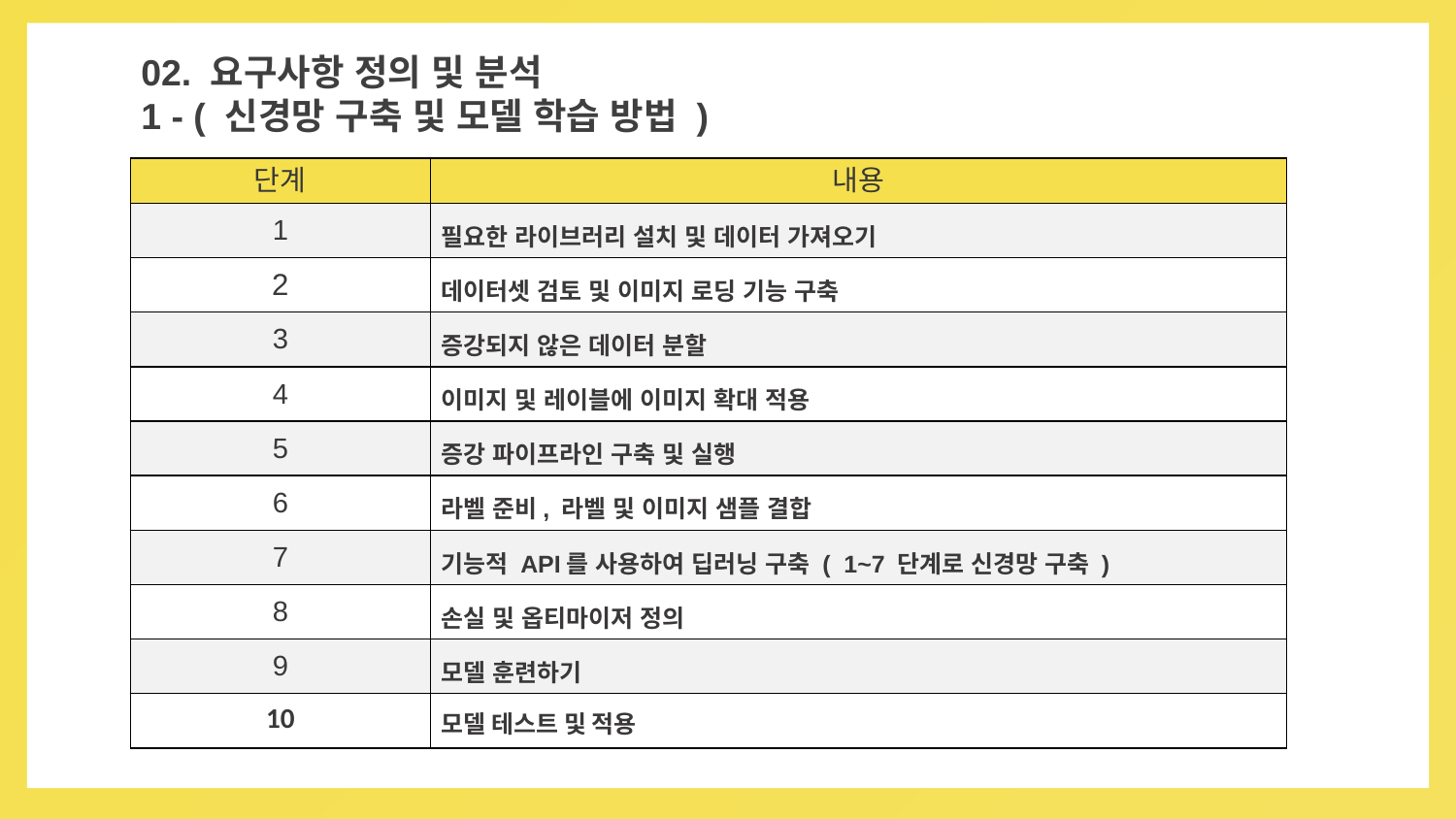

04
02. 요구사항 정의 및 분석
1 - ( 신경망 구축 및 모델 학습 방법 )
| 단계 | 내용 |
| --- | --- |
| 1 | 필요한 라이브러리 설치 및 데이터 가져오기 |
| 2 | 데이터셋 검토 및 이미지 로딩 기능 구축 |
| 3 | 증강되지 않은 데이터 분할 |
| 4 | 이미지 및 레이블에 이미지 확대 적용 |
| 5 | 증강 파이프라인 구축 및 실행 |
| 6 | 라벨 준비, 라벨 및 이미지 샘플 결합 |
| 7 | 기능적 API를 사용하여 딥러닝 구축 ( 1~7 단계로 신경망 구축 ) |
| 8 | 손실 및 옵티마이저 정의 |
| 9 | 모델 훈련하기 |
| 10 | 모델 테스트 및 적용 |